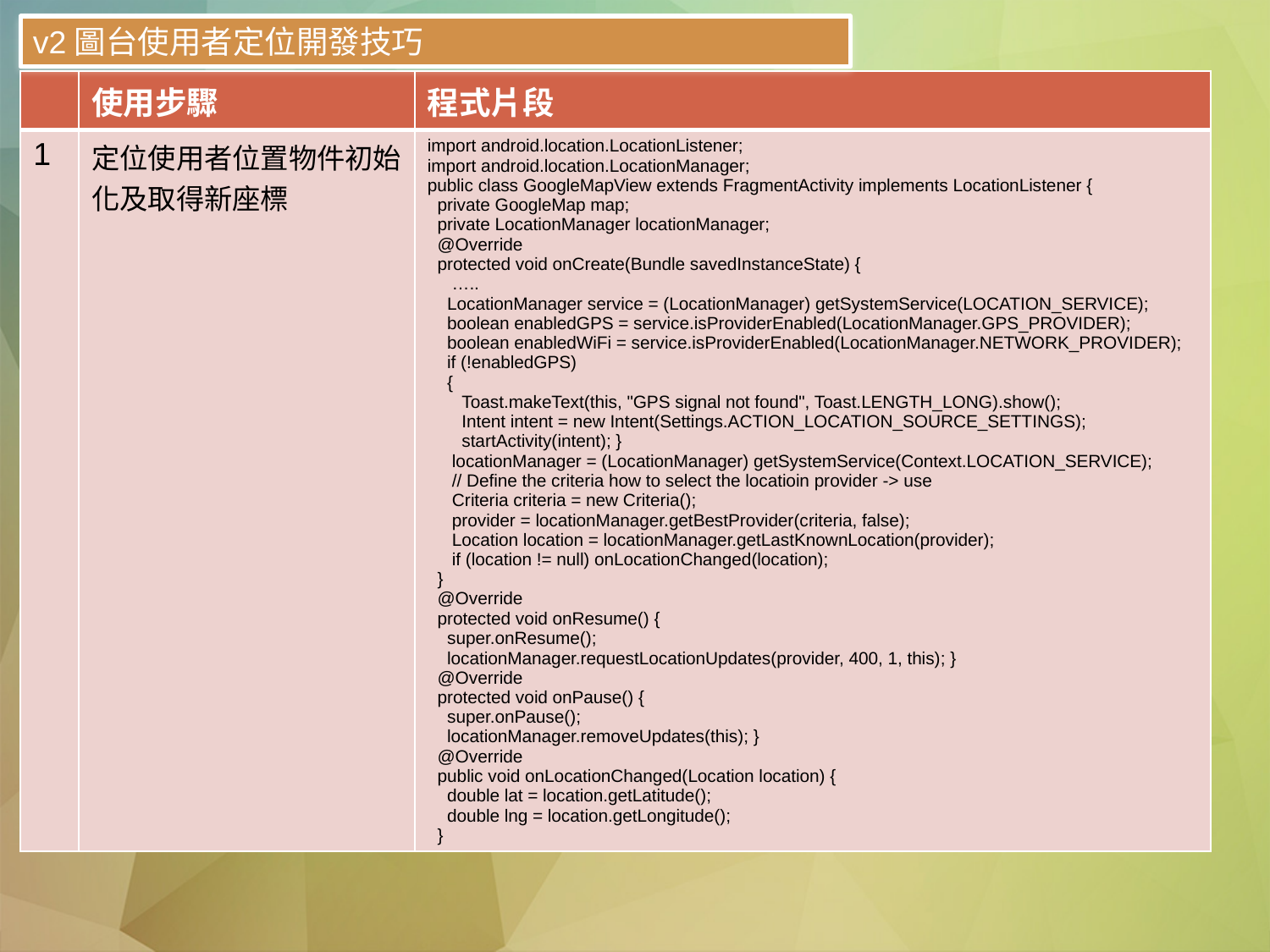

v2圖台使用者定位開發技巧
|  | 使用步驟 | 程式片段 |
| --- | --- | --- |
| 1 | 定位使用者位置物件初始化及取得新座標 | import android.location.LocationListener; import android.location.LocationManager; public class GoogleMapView extends FragmentActivity implements LocationListener { private GoogleMap map; private LocationManager locationManager; @Override protected void onCreate(Bundle savedInstanceState) { ….. LocationManager service = (LocationManager) getSystemService(LOCATION\_SERVICE); boolean enabledGPS = service.isProviderEnabled(LocationManager.GPS\_PROVIDER); boolean enabledWiFi = service.isProviderEnabled(LocationManager.NETWORK\_PROVIDER); if (!enabledGPS) { Toast.makeText(this, "GPS signal not found", Toast.LENGTH\_LONG).show(); Intent intent = new Intent(Settings.ACTION\_LOCATION\_SOURCE\_SETTINGS); startActivity(intent); } locationManager = (LocationManager) getSystemService(Context.LOCATION\_SERVICE); // Define the criteria how to select the locatioin provider -> use Criteria criteria = new Criteria(); provider = locationManager.getBestProvider(criteria, false); Location location = locationManager.getLastKnownLocation(provider); if (location != null) onLocationChanged(location); } @Override protected void onResume() { super.onResume(); locationManager.requestLocationUpdates(provider, 400, 1, this); } @Override protected void onPause() { super.onPause(); locationManager.removeUpdates(this); } @Override public void onLocationChanged(Location location) { double lat = location.getLatitude(); double lng = location.getLongitude(); } |